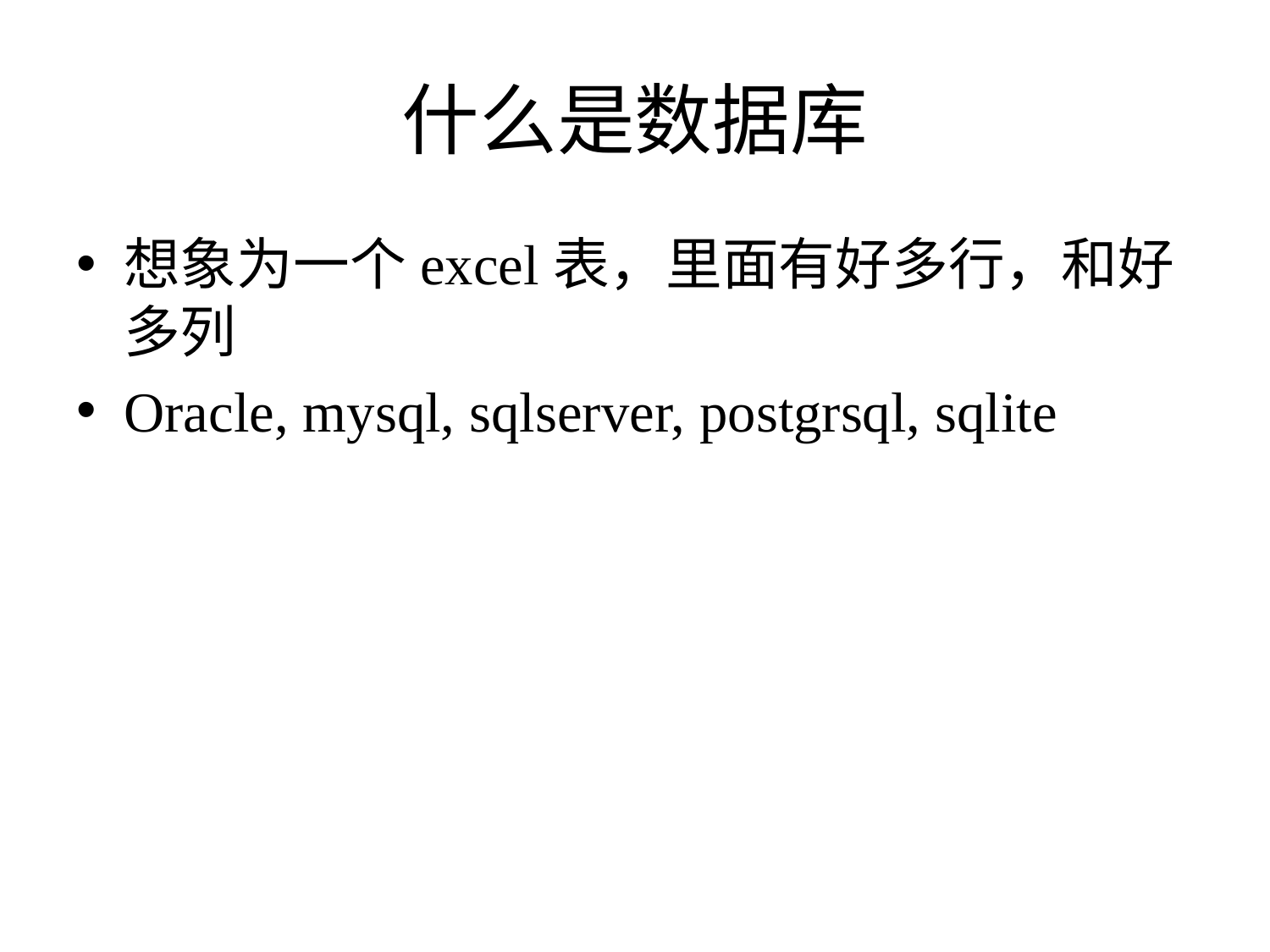

# 什么是数据库
想象为一个excel表，里面有好多行，和好多列
Oracle, mysql, sqlserver, postgrsql, sqlite